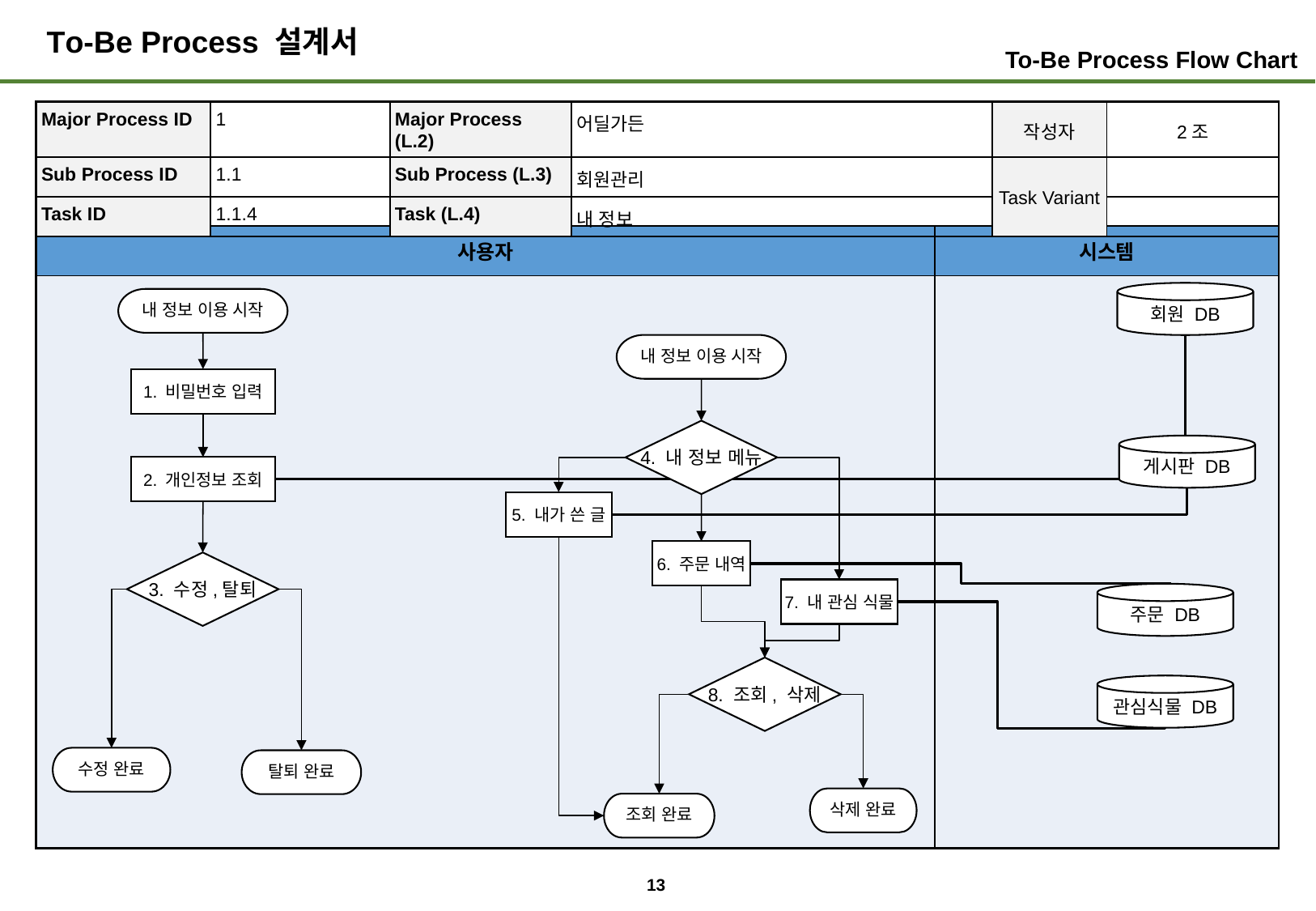

# To-Be Process 설계서
To-Be Process Flow Chart
| Major Process ID | 1 | Major Process (L.2) | 어딜가든 | 작성자 | 2조 |
| --- | --- | --- | --- | --- | --- |
| Sub Process ID | 1.1 | Sub Process (L.3) | 회원관리 | Task Variant |  |
| Task ID | 1.1.4 | Task (L.4) | 내 정보 |  |  |
| 사용자 | 시스템 |
| --- | --- |
|  |  |
회원 DB
내 정보 이용 시작
내 정보 이용 시작
1. 비밀번호 입력
4. 내 정보 메뉴
게시판 DB
2. 개인정보 조회
5. 내가 쓴 글
6. 주문 내역
3. 수정,탈퇴
7. 내 관심 식물
주문 DB
8. 조회, 삭제
관심식물 DB
수정 완료
탈퇴 완료
삭제 완료
조회 완료